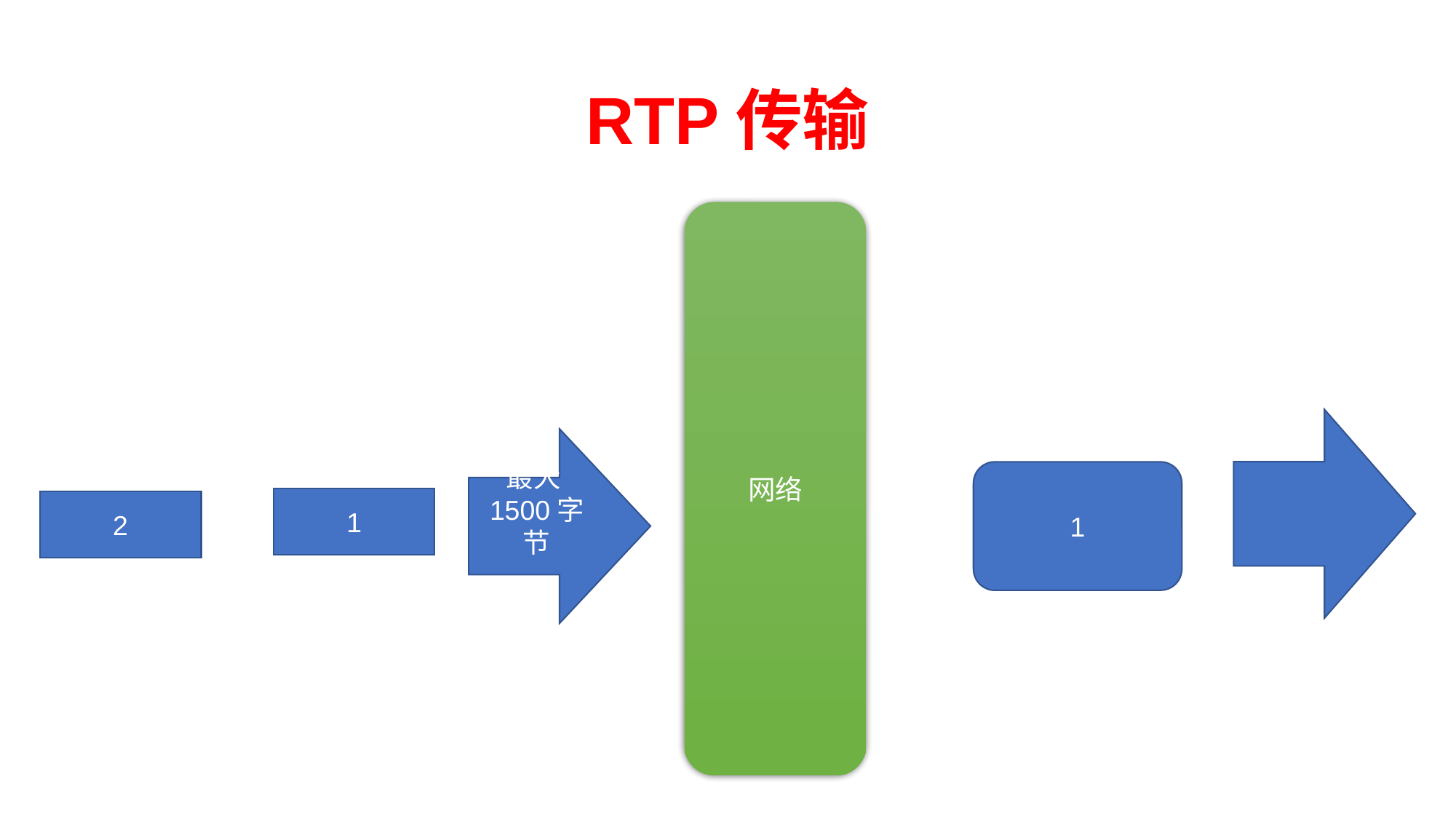

# RTP传输
网络

最大1500字节

1
1
2